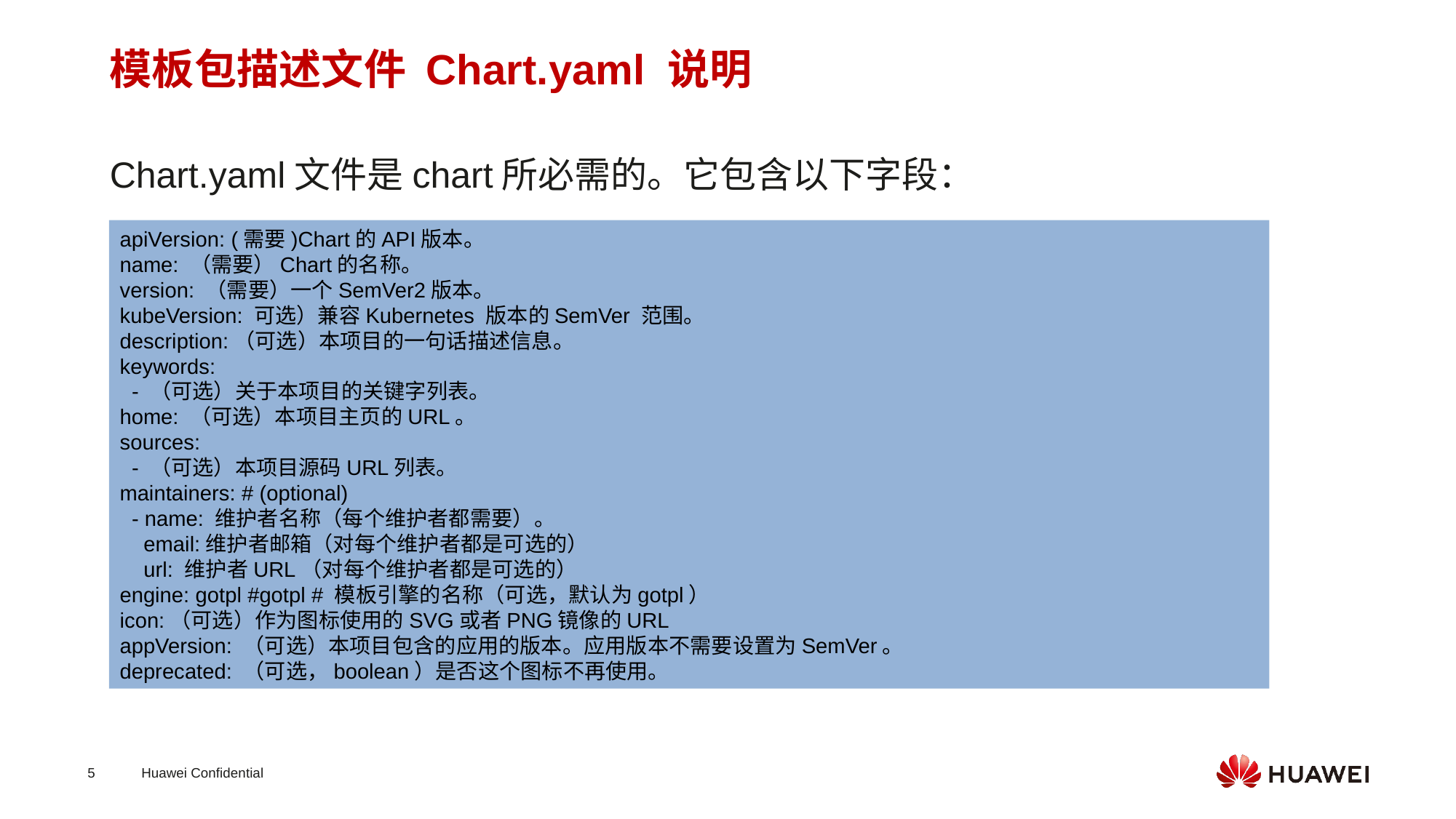

模板包描述文件 Chart.yaml 说明
Chart.yaml文件是chart所必需的。它包含以下字段：

apiVersion: (需要)Chart的API版本。
name: （需要）Chart的名称。
version: （需要）一个SemVer2版本。
kubeVersion: 可选）兼容Kubernetes 版本的SemVer 范围。
description:（可选）本项目的一句话描述信息。
keywords:
  - （可选）关于本项目的关键字列表。
home: （可选）本项目主页的URL。
sources:
  - （可选）本项目源码URL列表。
maintainers: # (optional)
  - name: 维护者名称（每个维护者都需要）。
    email:维护者邮箱（对每个维护者都是可选的）
    url: 维护者URL（对每个维护者都是可选的）
engine: gotpl #gotpl # 模板引擎的名称（可选，默认为gotpl）
icon:（可选）作为图标使用的SVG或者PNG镜像的URL
appVersion: （可选）本项目包含的应用的版本。应用版本不需要设置为SemVer。
deprecated: （可选，boolean）是否这个图标不再使用。